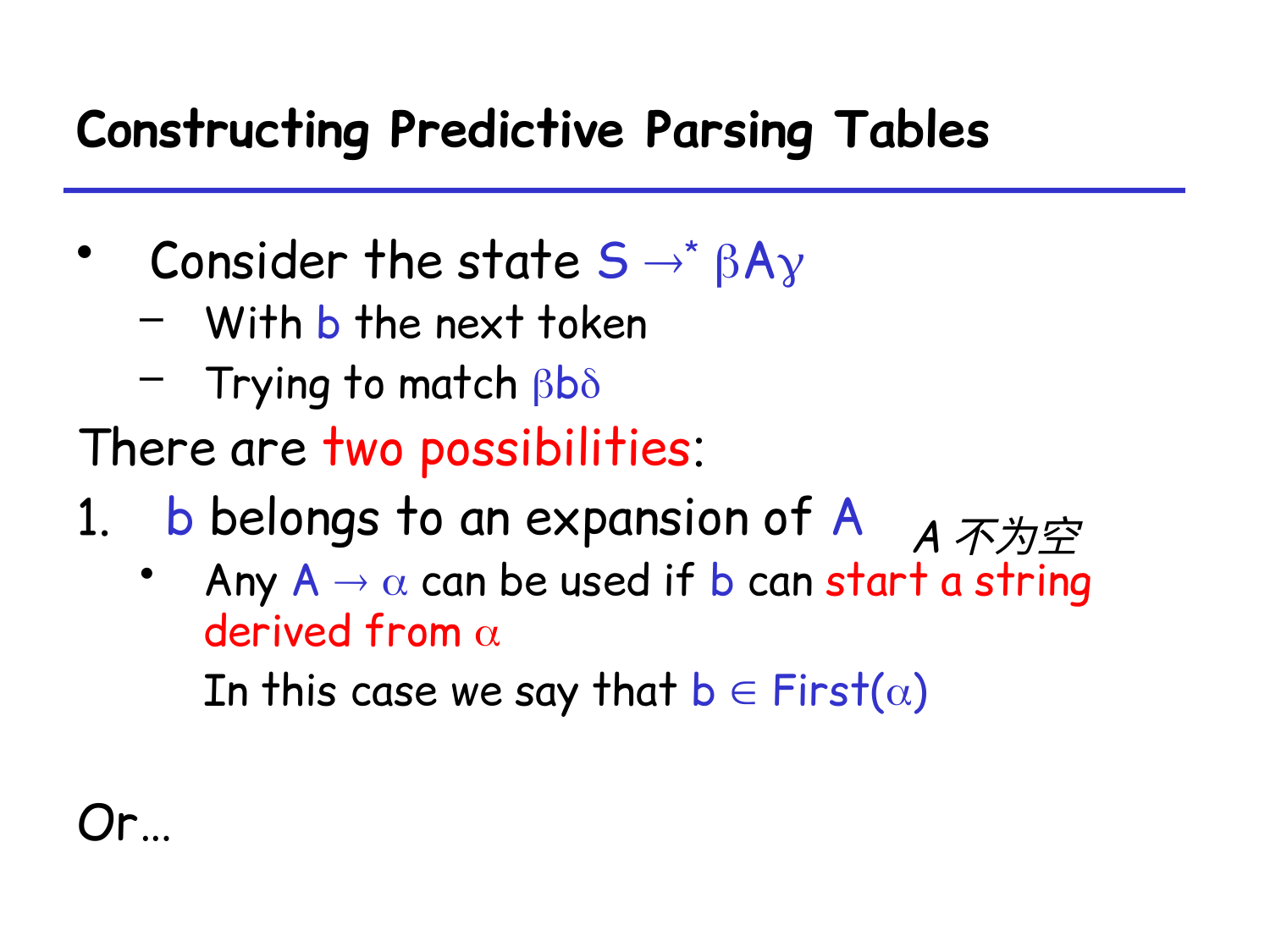

# Constructing Predictive Parsing Tables
Consider the state S →* βAγ
With b the next token
Trying to match βbδ
There are two possibilities:
 b belongs to an expansion of A
Any A → α can be used if b can start a string derived from α
     In this case we say that b ∈ First(α)

Or…
A不为空
24